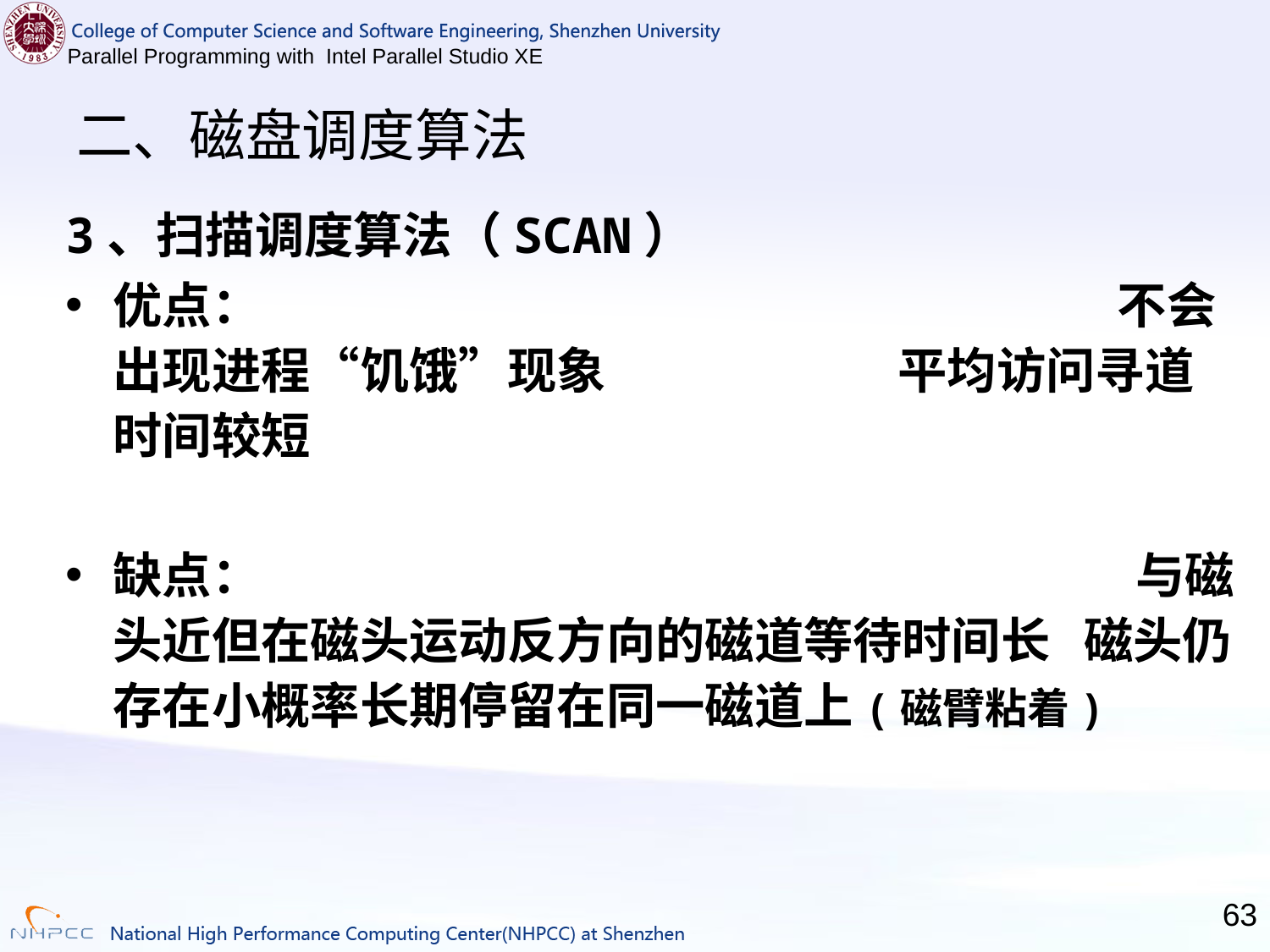

# 二、磁盘调度算法
3、扫描调度算法（SCAN）
优点：　　　　　　　　　　　　　　　    　  不会出现进程“饥饿”现象                          平均访问寻道时间较短

缺点：　　　　　　　　　　　　　　　            与磁头近但在磁头运动反方向的磁道等待时间长   磁头仍存在小概率长期停留在同一磁道上(磁臂粘着)
63